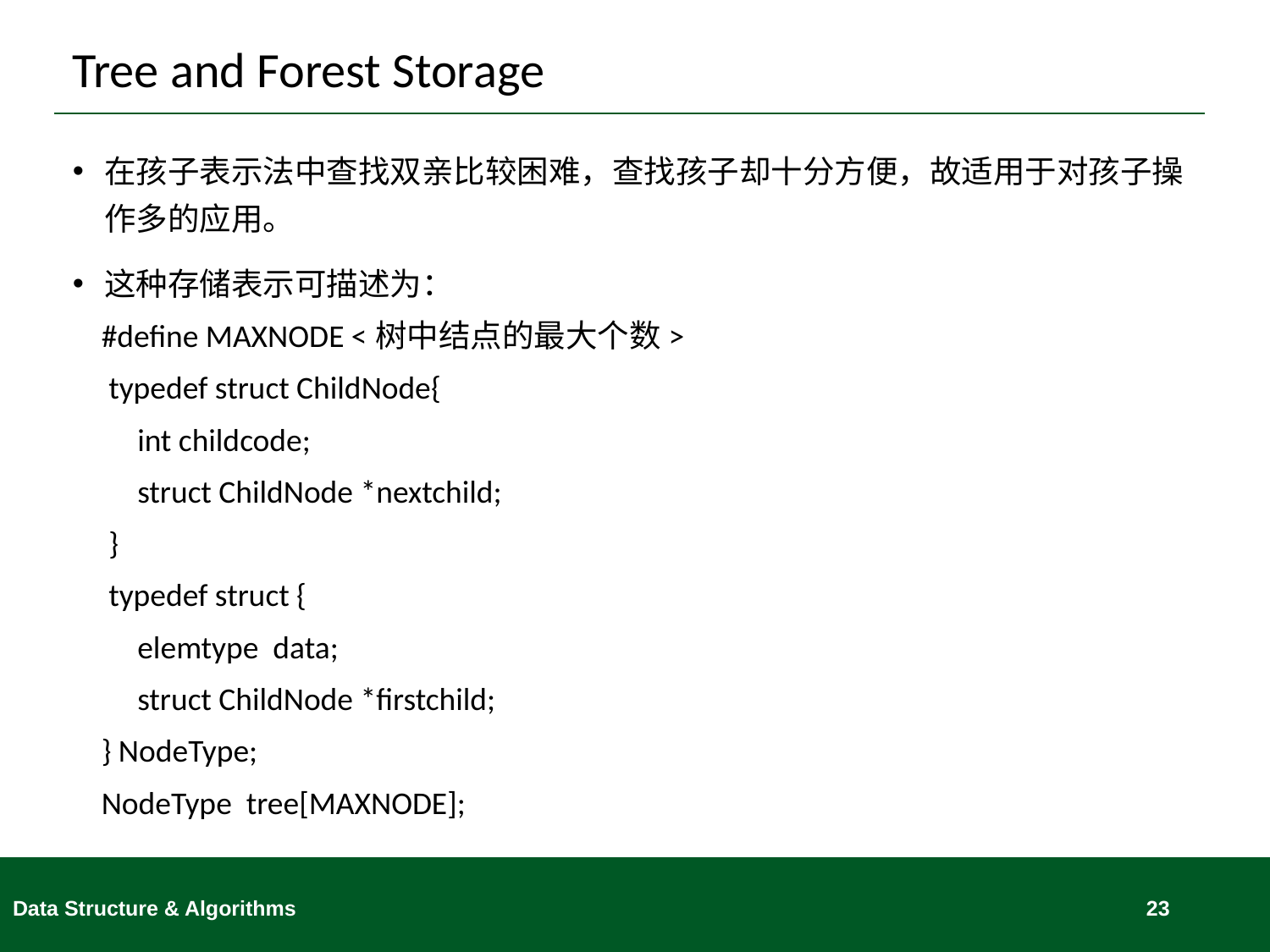

# Tree and Forest Storage
在孩子表示法中查找双亲比较困难，查找孩子却十分方便，故适用于对孩子操作多的应用。
这种存储表示可描述为：
    #define MAXNODE <树中结点的最大个数>
     typedef struct ChildNode{
         int childcode;
         struct ChildNode *nextchild;
     }
     typedef struct {
         elemtype  data;
         struct ChildNode *firstchild;
    } NodeType;
    NodeType  tree[MAXNODE];

Data Structure & Algorithms
23